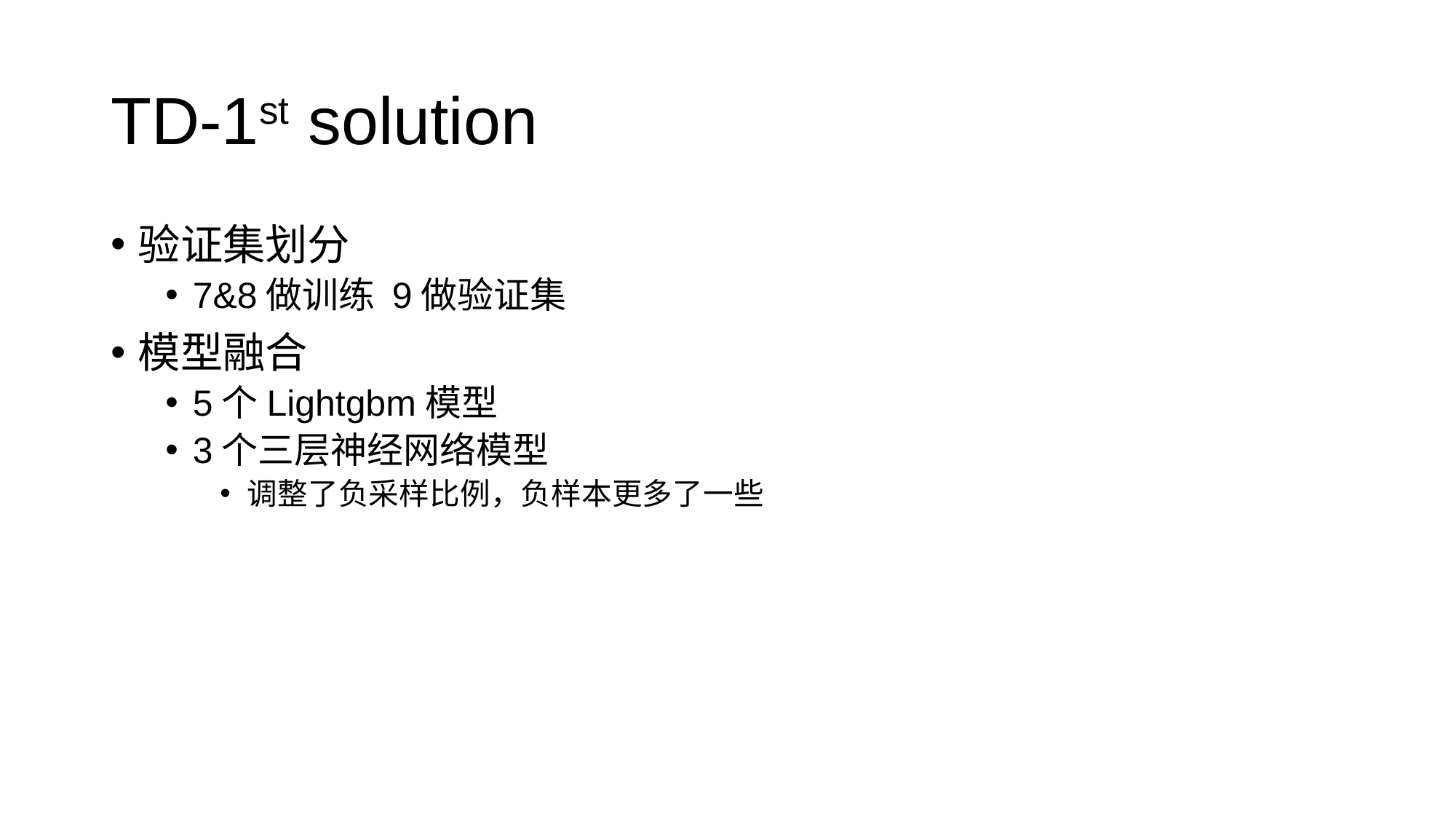

# TD-1st solution
验证集划分
7&8做训练 9做验证集
模型融合
5个Lightgbm模型
3个三层神经网络模型
调整了负采样比例，负样本更多了一些